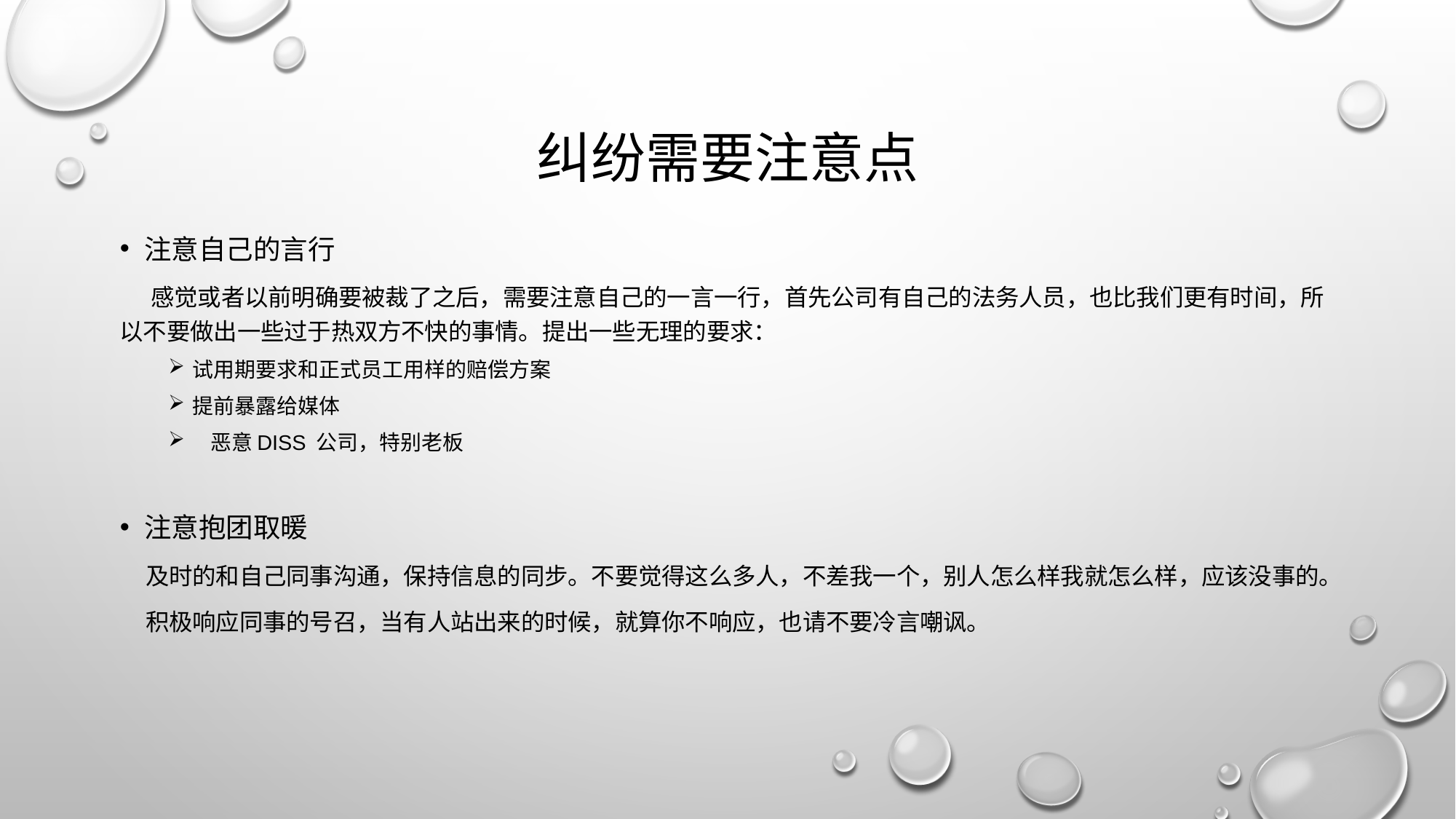

# 纠纷需要注意点
注意自己的言行
     感觉或者以前明确要被裁了之后，需要注意自己的一言一行，首先公司有自己的法务人员，也比我们更有时间，所以不要做出一些过于热双方不快的事情。提出一些无理的要求：
	试用期要求和正式员工用样的赔偿方案
	提前暴露给媒体
   恶意diss 公司，特别老板

注意抱团取暖
    及时的和自己同事沟通，保持信息的同步。不要觉得这么多人，不差我一个，别人怎么样我就怎么样，应该没事的。
    积极响应同事的号召，当有人站出来的时候，就算你不响应，也请不要冷言嘲讽。